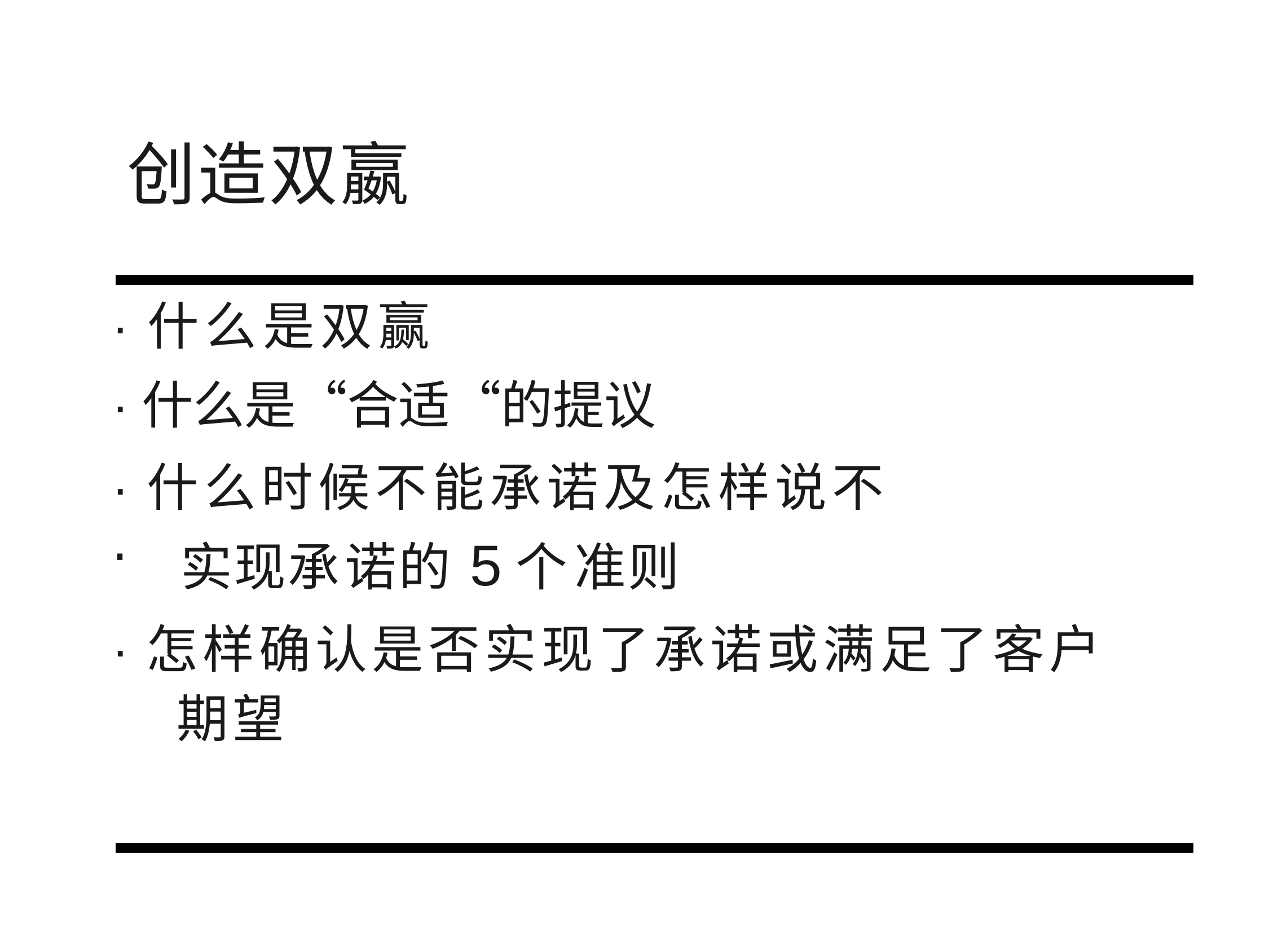

# 创造双嬴
·什么是双赢
·什么是“合适“的提议
·什么时候不能承诺及怎样说不
实现承诺的5个准则
·怎样确认是否实现了承诺或满足了客户 期望